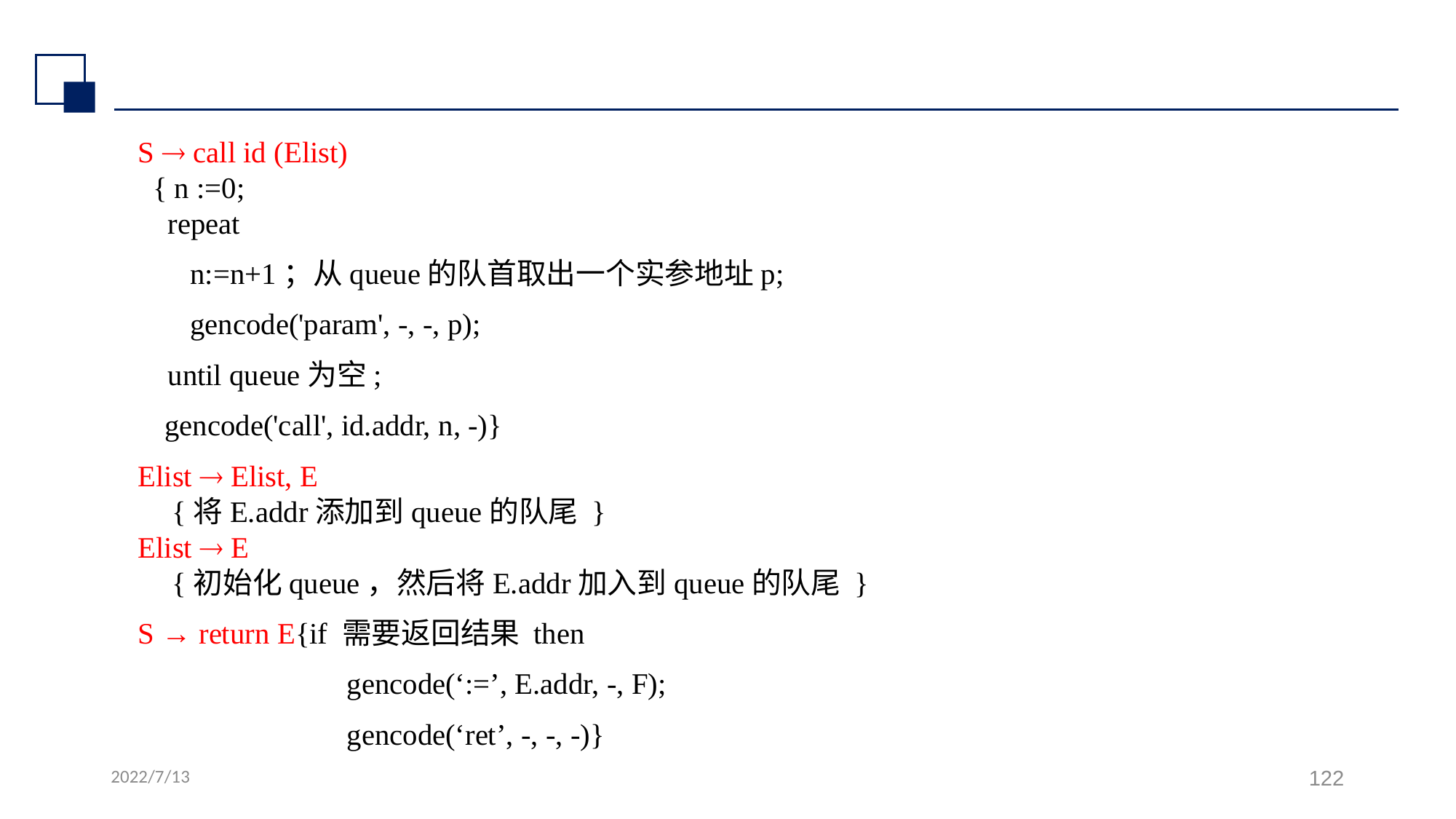

#
S → call id (Elist)
  { n :=0;
    repeat
       n:=n+1；从queue的队首取出一个实参地址p;
       gencode('param', -, -, p);
    until queue为空;
	gencode('call', id.addr, n, -)}
Elist → Elist, E
	 {将E.addr添加到queue的队尾 }
Elist → E
	 {初始化queue，然后将E.addr加入到queue的队尾 }
S → return E{if 需要返回结果 then
                            gencode(‘:=’, E.addr, -, F);
                            gencode(‘ret’, -, -, -)}
2022/7/13
122